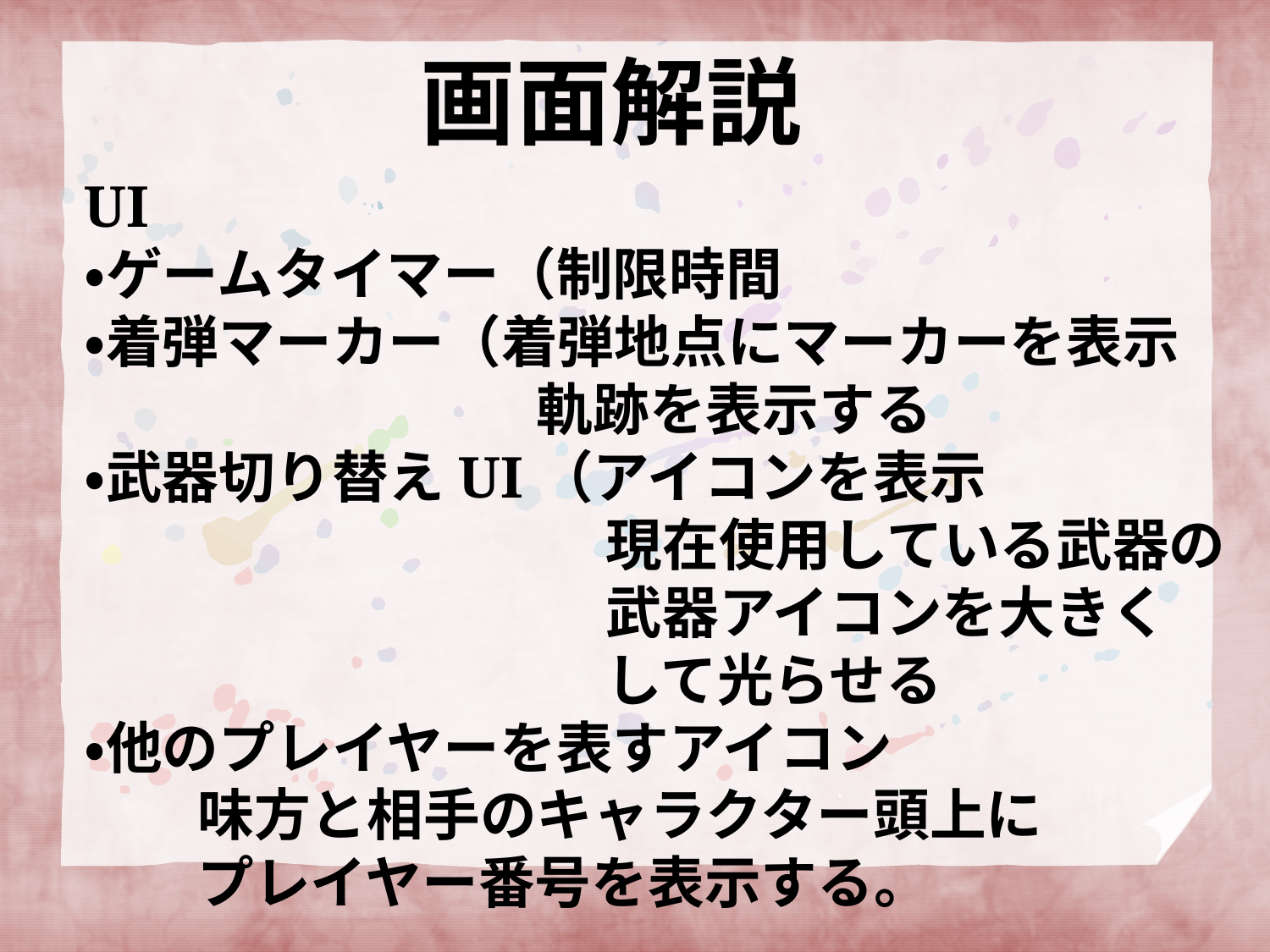

画面解説
UI
・ゲームタイマー（制限時間
・着弾マーカー（着弾地点にマーカーを表示
　　　　　　　　軌跡を表示する
・武器切り替えUI（アイコンを表示
　　　　　　　　　 現在使用している武器の
　　　　　　　　　 武器アイコンを大きく
　　　　　　　　　 して光らせる
・他のプレイヤーを表すアイコン
　　味方と相手のキャラクター頭上に
　　プレイヤー番号を表示する。